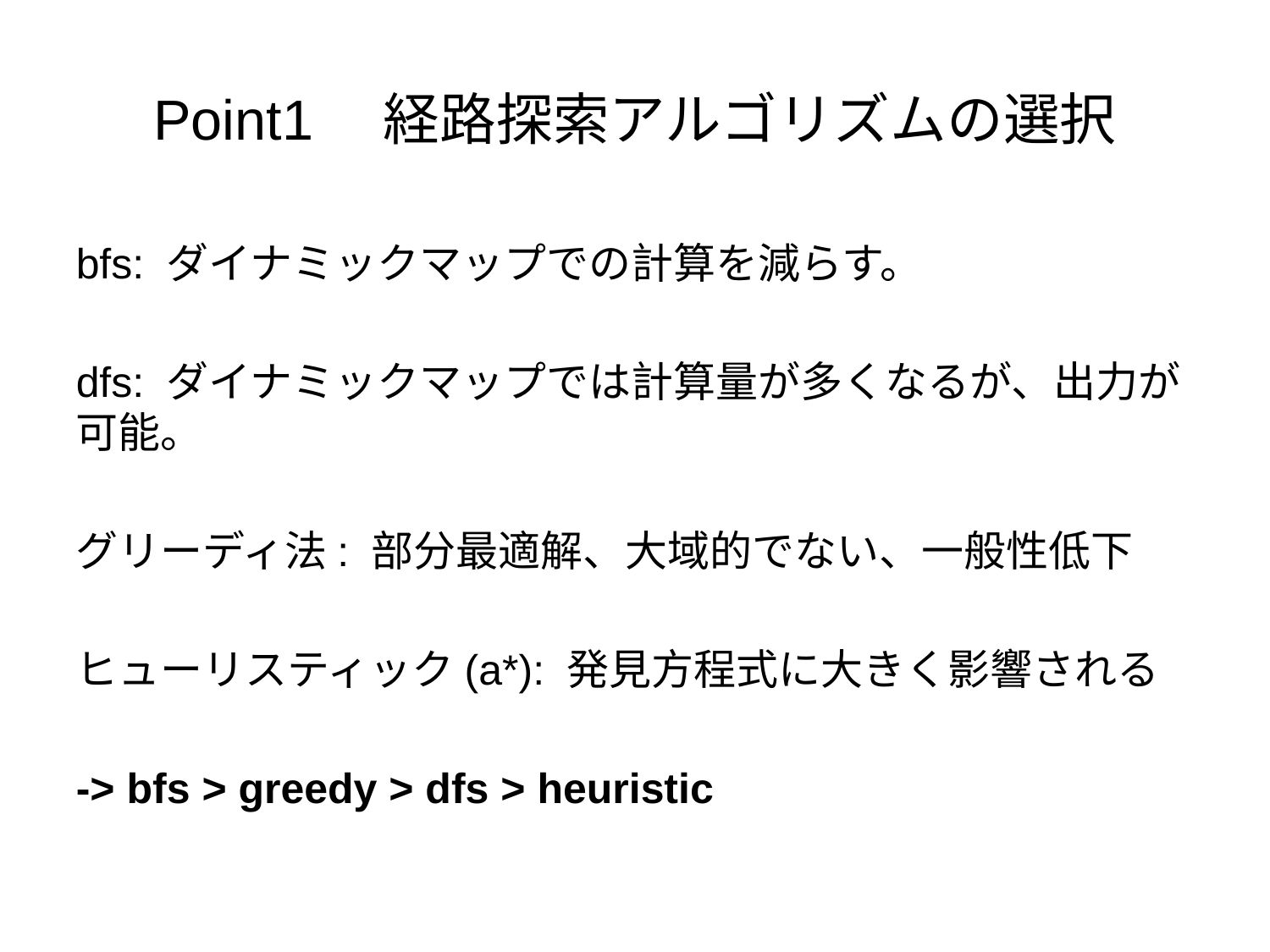

# Point1　経路探索アルゴリズムの選択
bfs: ダイナミックマップでの計算を減らす。

dfs: ダイナミックマップでは計算量が多くなるが、出力が可能。

グリーディ法: 部分最適解、大域的でない、一般性低下

ヒューリスティック(a*): 発見方程式に大きく影響される

-> bfs > greedy > dfs > heuristic